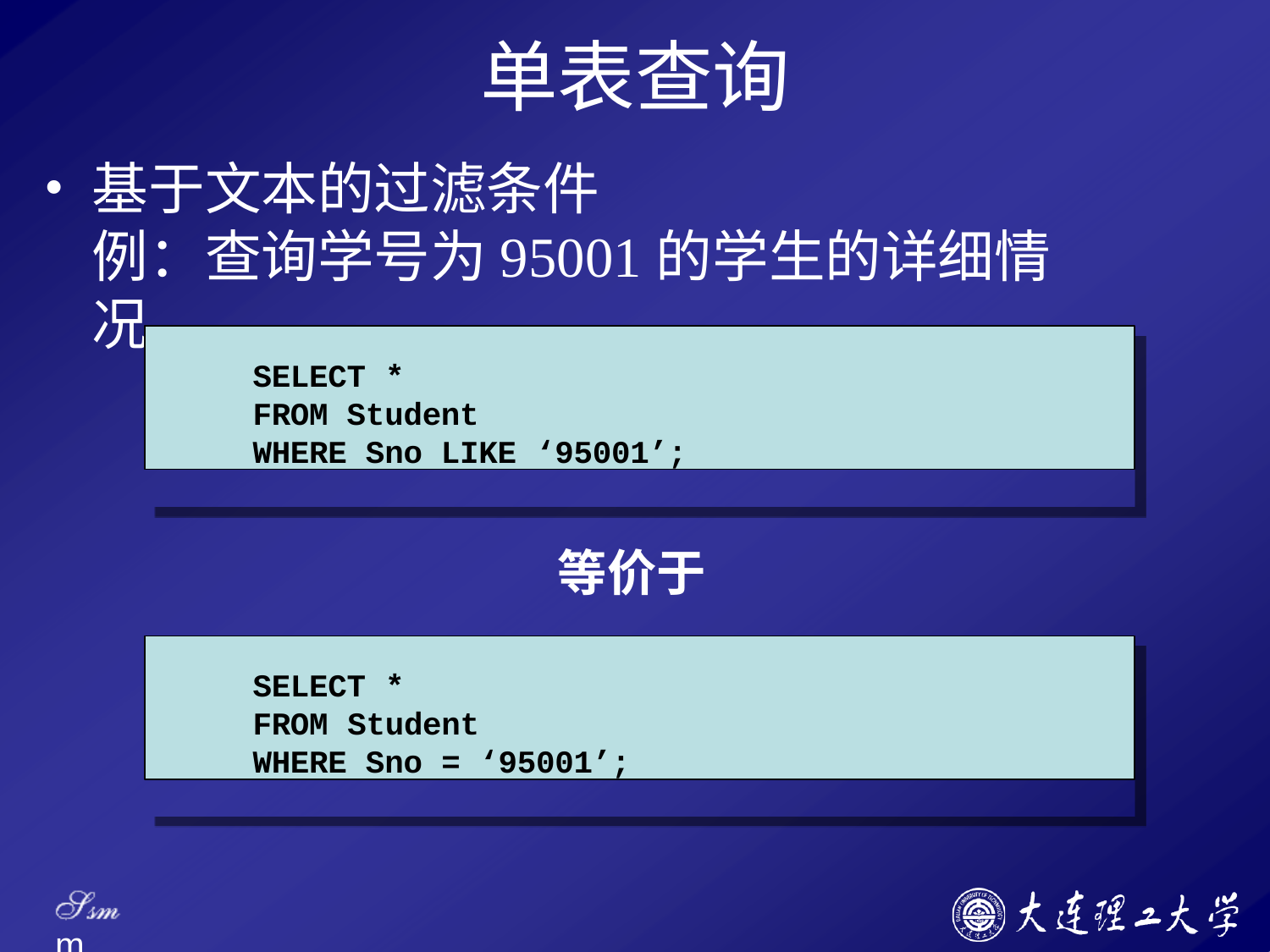

# 单表查询
基于文本的过滤条件
例：查询学号为95001的学生的详细情况
SELECT *
FROM Student
WHERE Sno LIKE ‘95001’;

等价于
SELECT *
FROM Student
WHERE Sno = ‘95001’;

Ssm